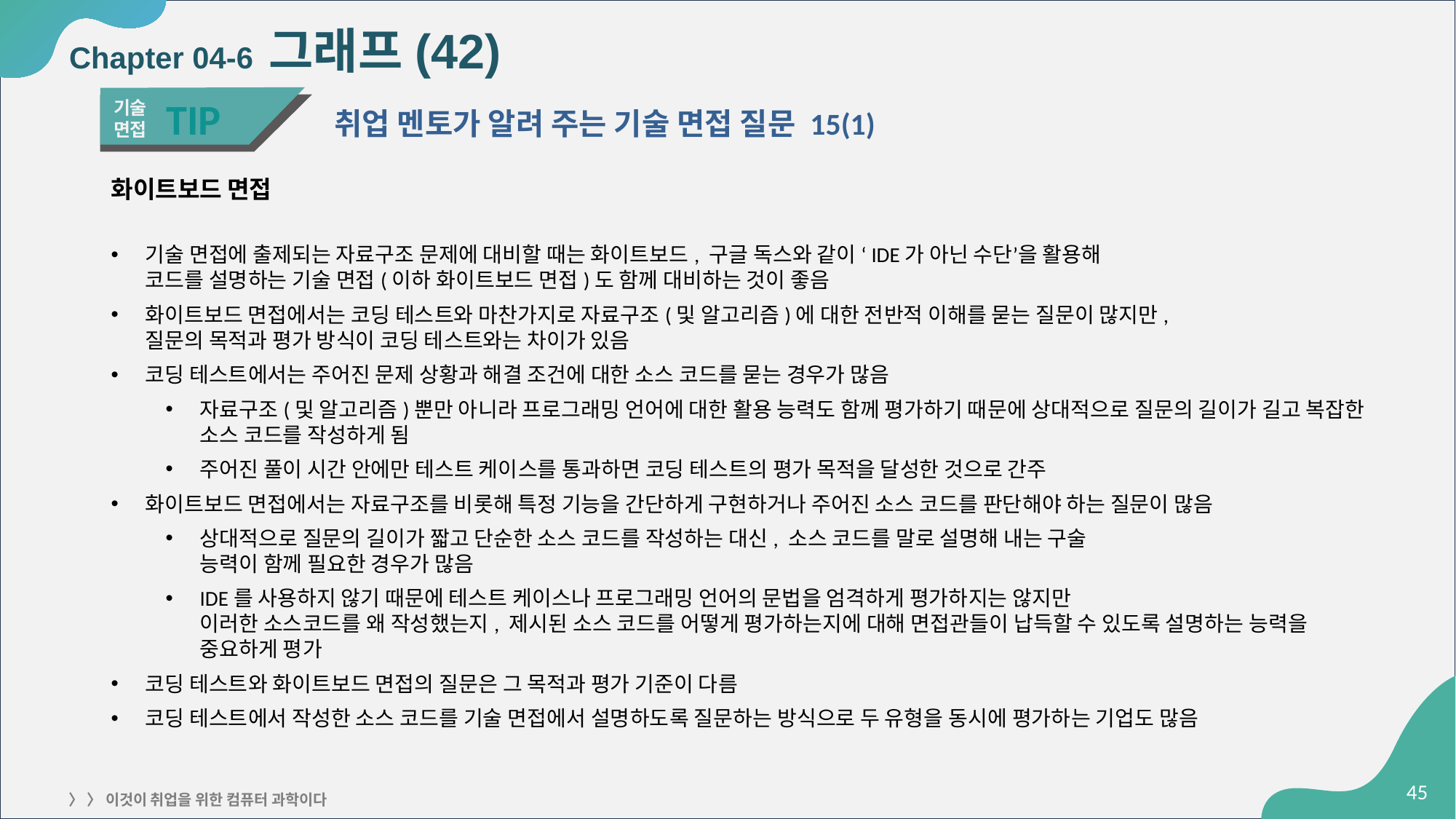

# Chapter 04-6 그래프(42)

TIP
기술
면접
취업 멘토가 알려 주는 기술 면접 질문 15(1)
화이트보드 면접

기술 면접에 출제되는 자료구조 문제에 대비할 때는 화이트보드, 구글 독스와 같이 ‘IDE가 아닌 수단’을 활용해
코드를 설명하는 기술 면접(이하 화이트보드 면접)도 함께 대비하는 것이 좋음
화이트보드 면접에서는 코딩 테스트와 마찬가지로 자료구조(및 알고리즘)에 대한 전반적 이해를 묻는 질문이 많지만,
질문의 목적과 평가 방식이 코딩 테스트와는 차이가 있음
코딩 테스트에서는 주어진 문제 상황과 해결 조건에 대한 소스 코드를 묻는 경우가 많음
자료구조(및 알고리즘)뿐만 아니라 프로그래밍 언어에 대한 활용 능력도 함께 평가하기 때문에 상대적으로 질문의 길이가 길고 복잡한 소스 코드를 작성하게 됨
주어진 풀이 시간 안에만 테스트 케이스를 통과하면 코딩 테스트의 평가 목적을 달성한 것으로 간주
화이트보드 면접에서는 자료구조를 비롯해 특정 기능을 간단하게 구현하거나 주어진 소스 코드를 판단해야 하는 질문이 많음
상대적으로 질문의 길이가 짧고 단순한 소스 코드를 작성하는 대신, 소스 코드를 말로 설명해 내는 구술
능력이 함께 필요한 경우가 많음
IDE를 사용하지 않기 때문에 테스트 케이스나 프로그래밍 언어의 문법을 엄격하게 평가하지는 않지만
이러한 소스코드를 왜 작성했는지, 제시된 소스 코드를 어떻게 평가하는지에 대해 면접관들이 납득할 수 있도록 설명하는 능력을 중요하게 평가
코딩 테스트와 화이트보드 면접의 질문은 그 목적과 평가 기준이 다름
코딩 테스트에서 작성한 소스 코드를 기술 면접에서 설명하도록 질문하는 방식으로 두 유형을 동시에 평가하는 기업도 많음
45
〉 〉 이것이 취업을 위한 컴퓨터 과학이다